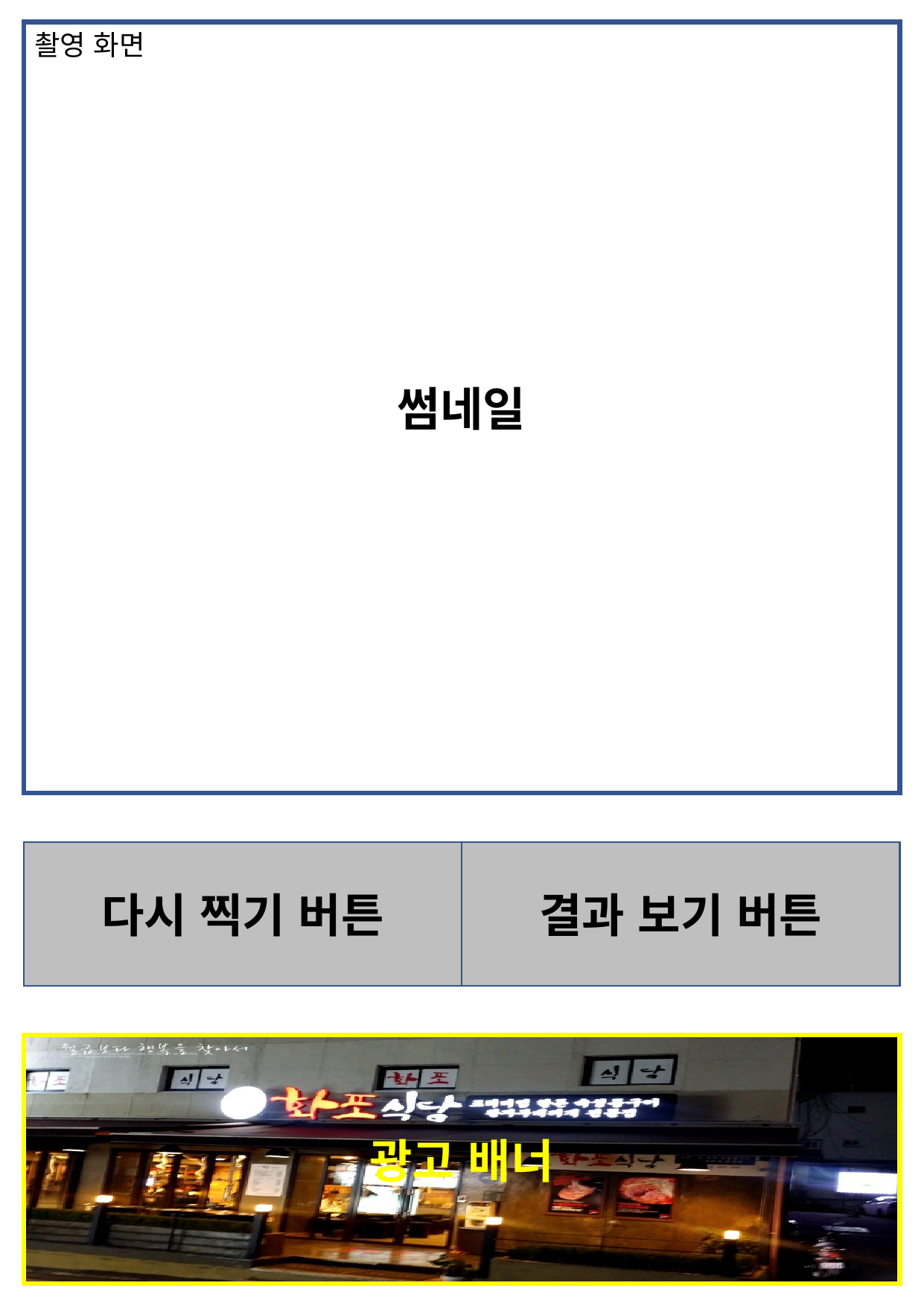

썸네일
촬영 화면
다시 찍기 버튼
결과 보기 버튼
광고 배너